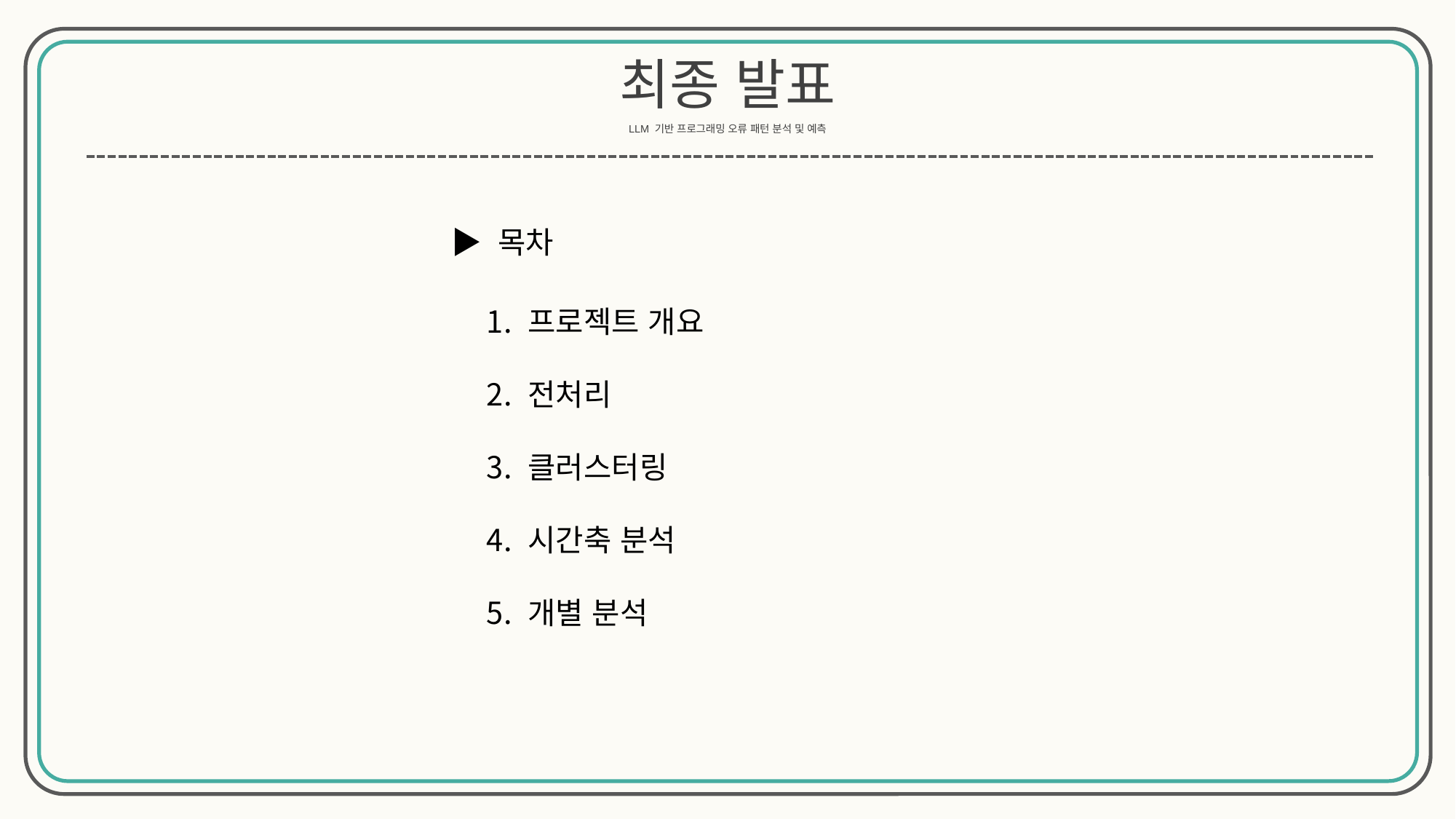

최종 발표
LLM 기반 프로그래밍 오류 패턴 분석 및 예측
▶ 목차

프로젝트 개요

전처리

클러스터링

시간축 분석

개별 분석